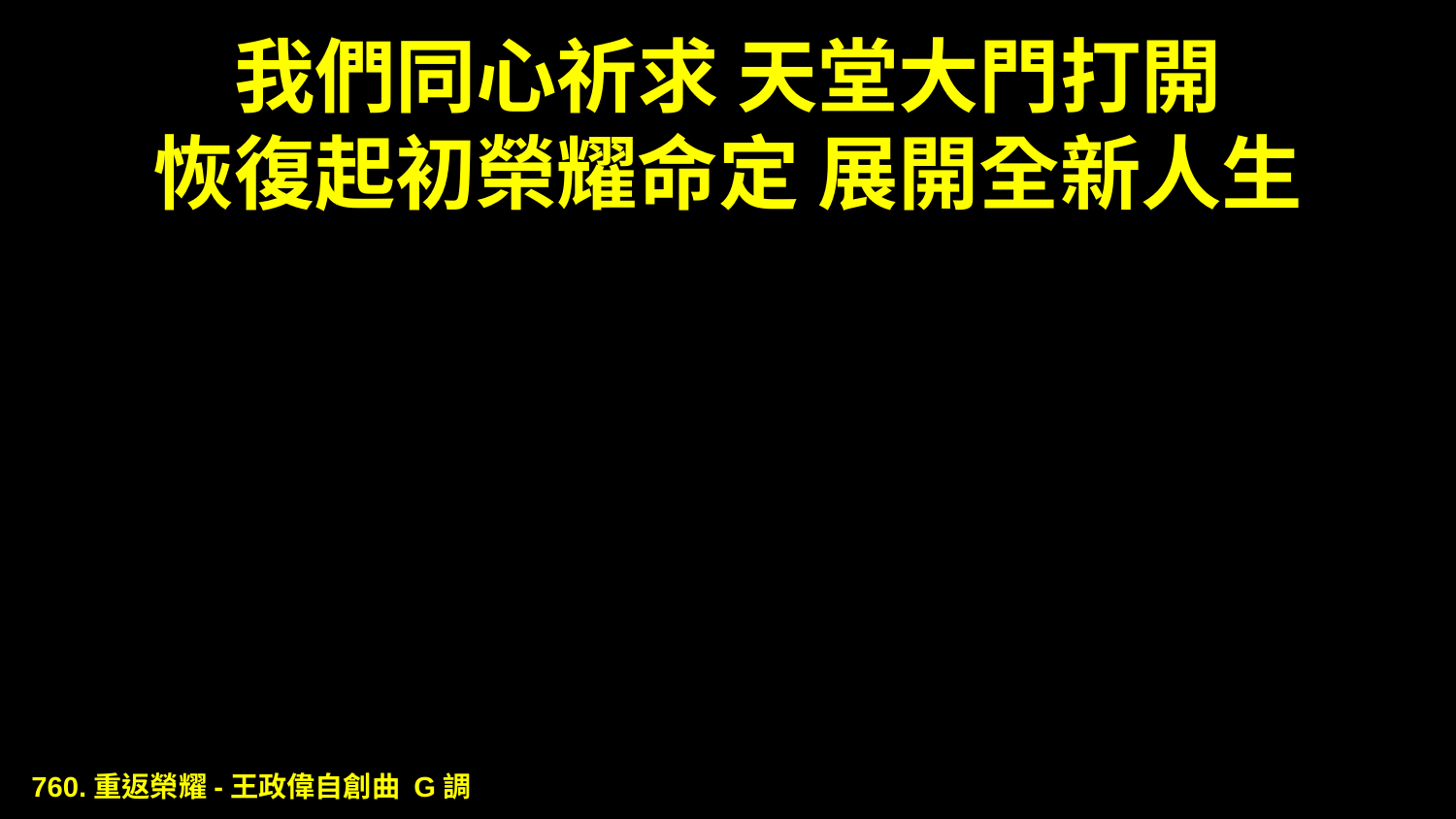

# 我們同心祈求 天堂大門打開 恢復起初榮耀命定 展開全新人生
760.重返榮耀-王政偉自創曲 G調